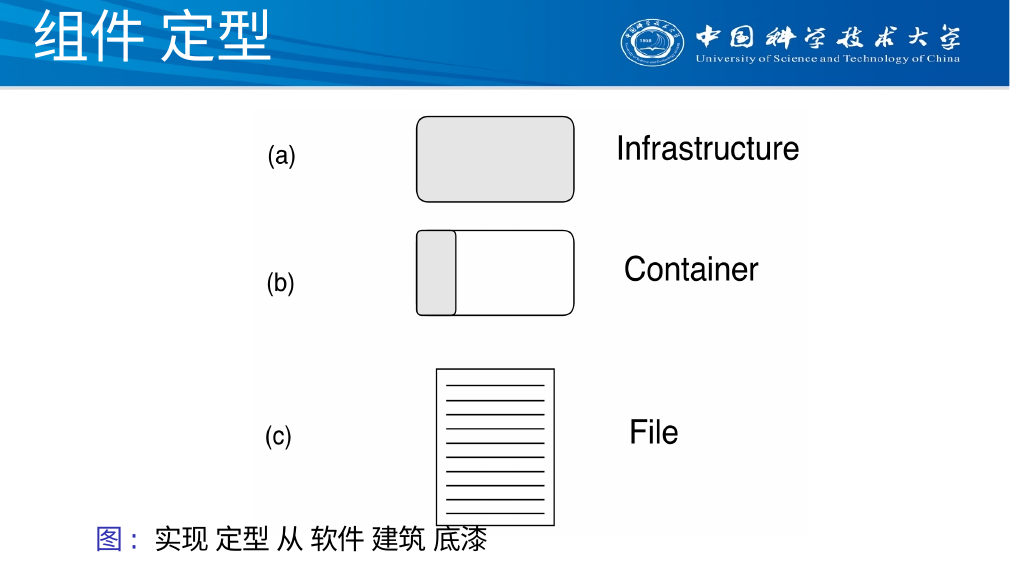

# 组件 定型

图: 实现 定型 从 软件 建筑 底漆